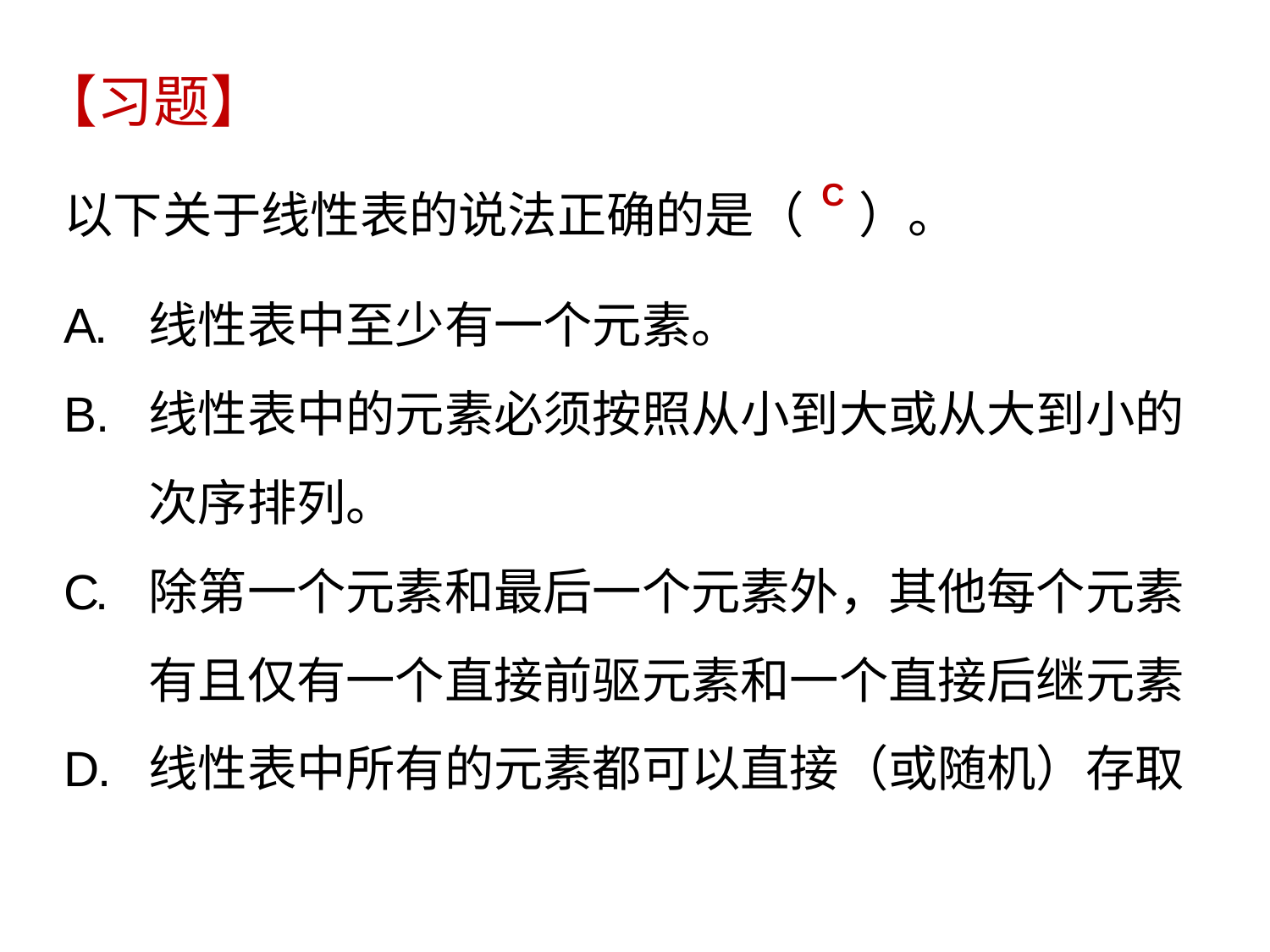

【习题】
以下关于线性表的说法正确的是（     ）。
线性表中至少有一个元素。
线性表中的元素必须按照从小到大或从大到小的次序排列。
除第一个元素和最后一个元素外，其他每个元素有且仅有一个直接前驱元素和一个直接后继元素
线性表中所有的元素都可以直接（或随机）存取
C